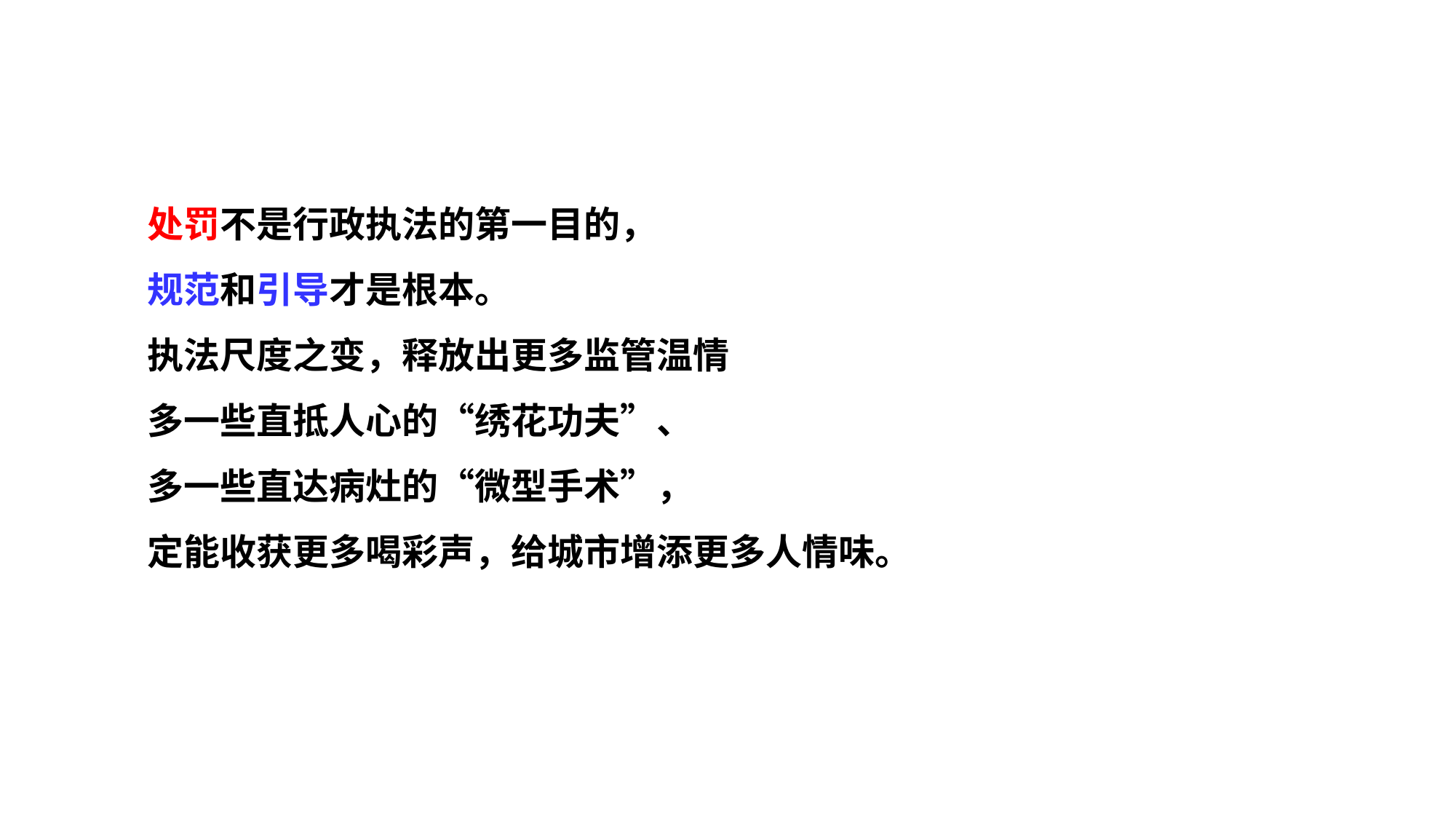

处罚不是行政执法的第一目的，
规范和引导才是根本。
执法尺度之变，释放出更多监管温情
多一些直抵人心的“绣花功夫”、
多一些直达病灶的“微型手术”，
定能收获更多喝彩声，给城市增添更多人情味。